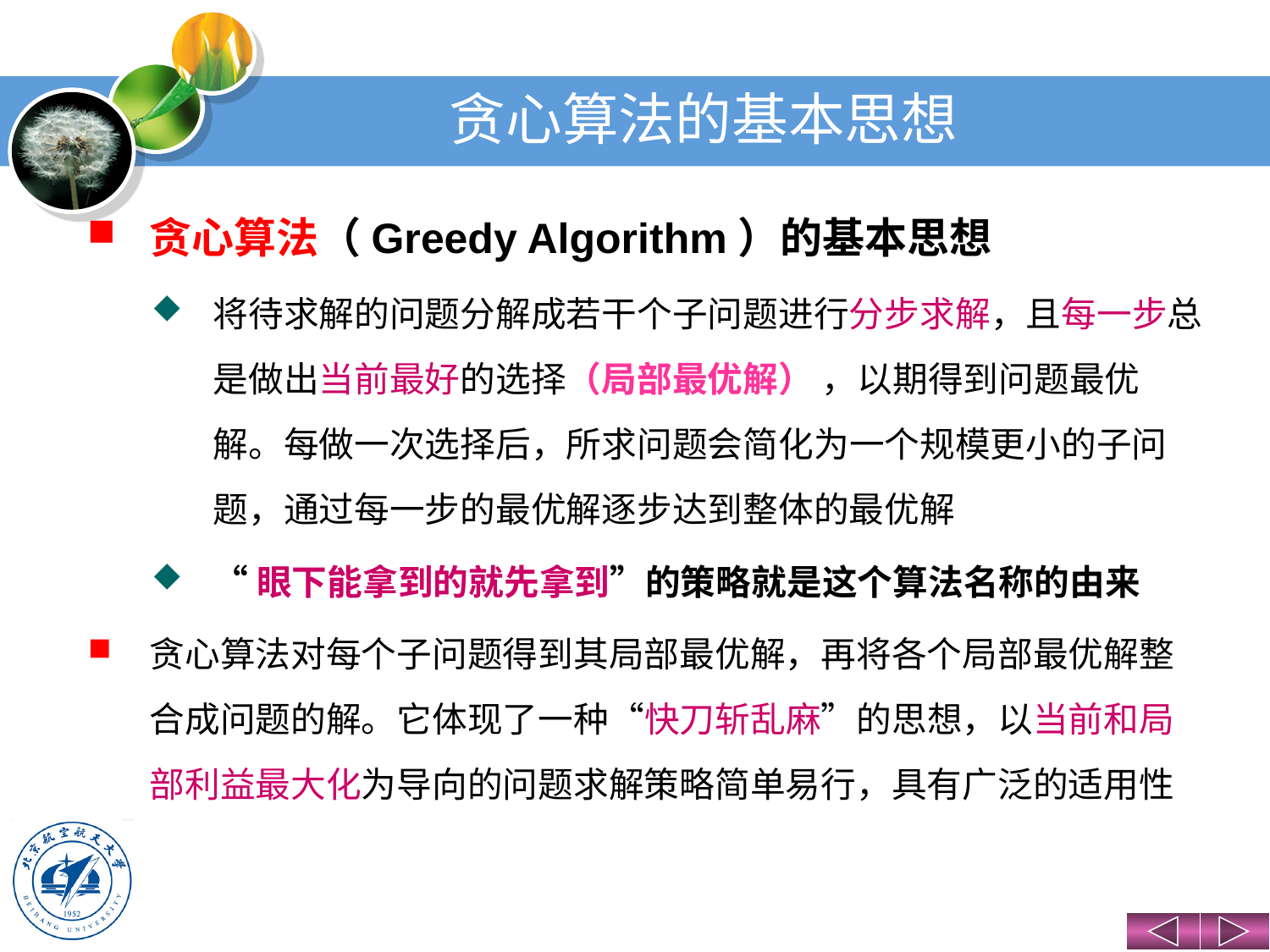

# 贪心算法的基本思想
贪心算法（Greedy Algorithm）的基本思想
将待求解的问题分解成若干个子问题进行分步求解，且每一步总是做出当前最好的选择（局部最优解） ，以期得到问题最优解。每做一次选择后，所求问题会简化为一个规模更小的子问题，通过每一步的最优解逐步达到整体的最优解
“眼下能拿到的就先拿到”的策略就是这个算法名称的由来
贪心算法对每个子问题得到其局部最优解，再将各个局部最优解整合成问题的解。它体现了一种“快刀斩乱麻”的思想，以当前和局部利益最大化为导向的问题求解策略简单易行，具有广泛的适用性
132